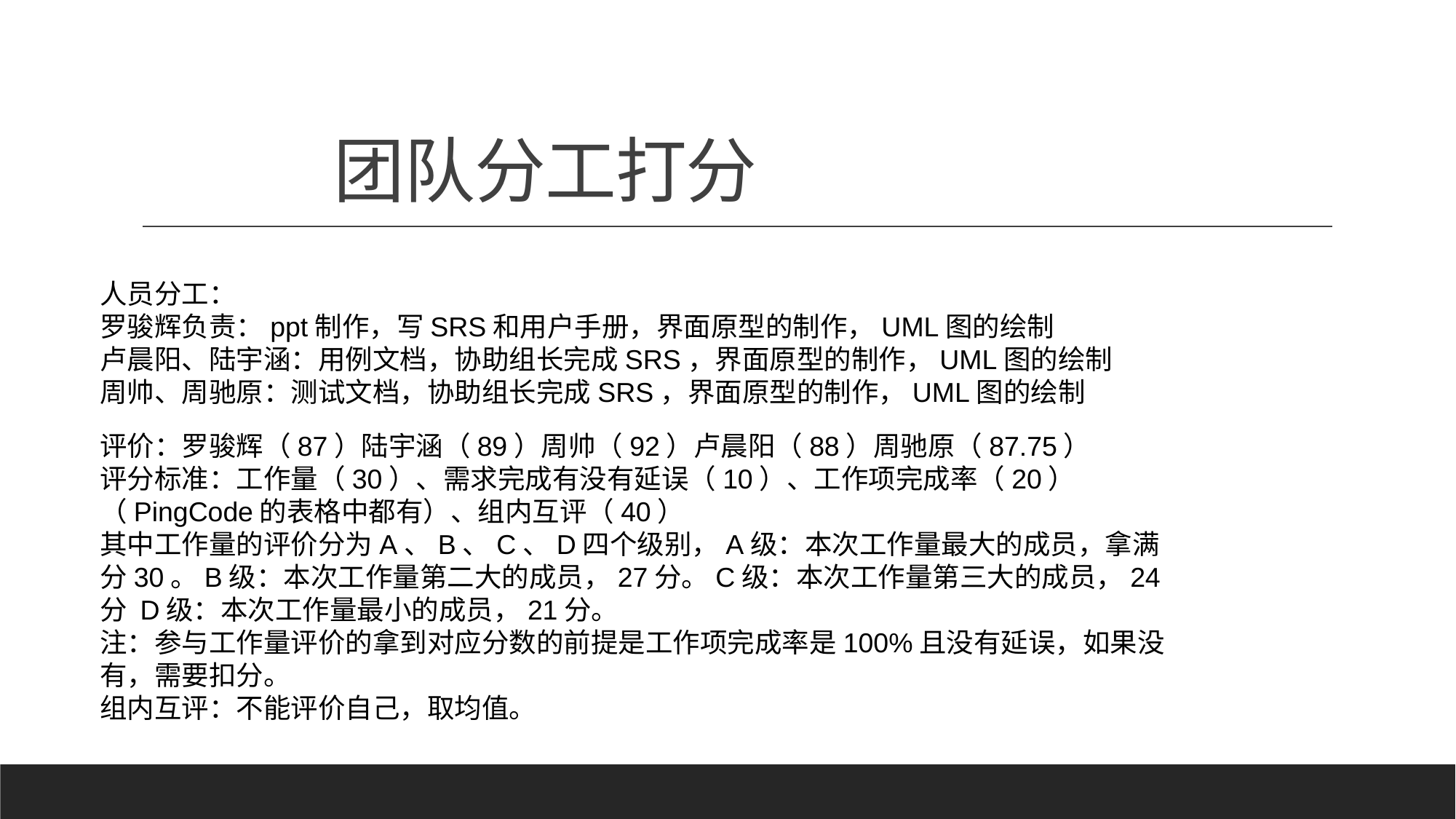

# 团队分工打分
人员分工：
罗骏辉负责：ppt制作，写SRS和用户手册，界面原型的制作，UML图的绘制
卢晨阳、陆宇涵：用例文档，协助组长完成SRS，界面原型的制作，UML图的绘制
周帅、周驰原：测试文档，协助组长完成SRS，界面原型的制作，UML图的绘制

评价：罗骏辉（87）陆宇涵（89）周帅（92）卢晨阳（88）周驰原（87.75）
评分标准：工作量（30）、需求完成有没有延误（10）、工作项完成率（20）（PingCode的表格中都有）、组内互评（40）
其中工作量的评价分为A、B、C、D四个级别，A级：本次工作量最大的成员，拿满分30。B级：本次工作量第二大的成员，27分。C级：本次工作量第三大的成员，24分 D级：本次工作量最小的成员，21分。
注：参与工作量评价的拿到对应分数的前提是工作项完成率是100%且没有延误，如果没有，需要扣分。
组内互评：不能评价自己，取均值。